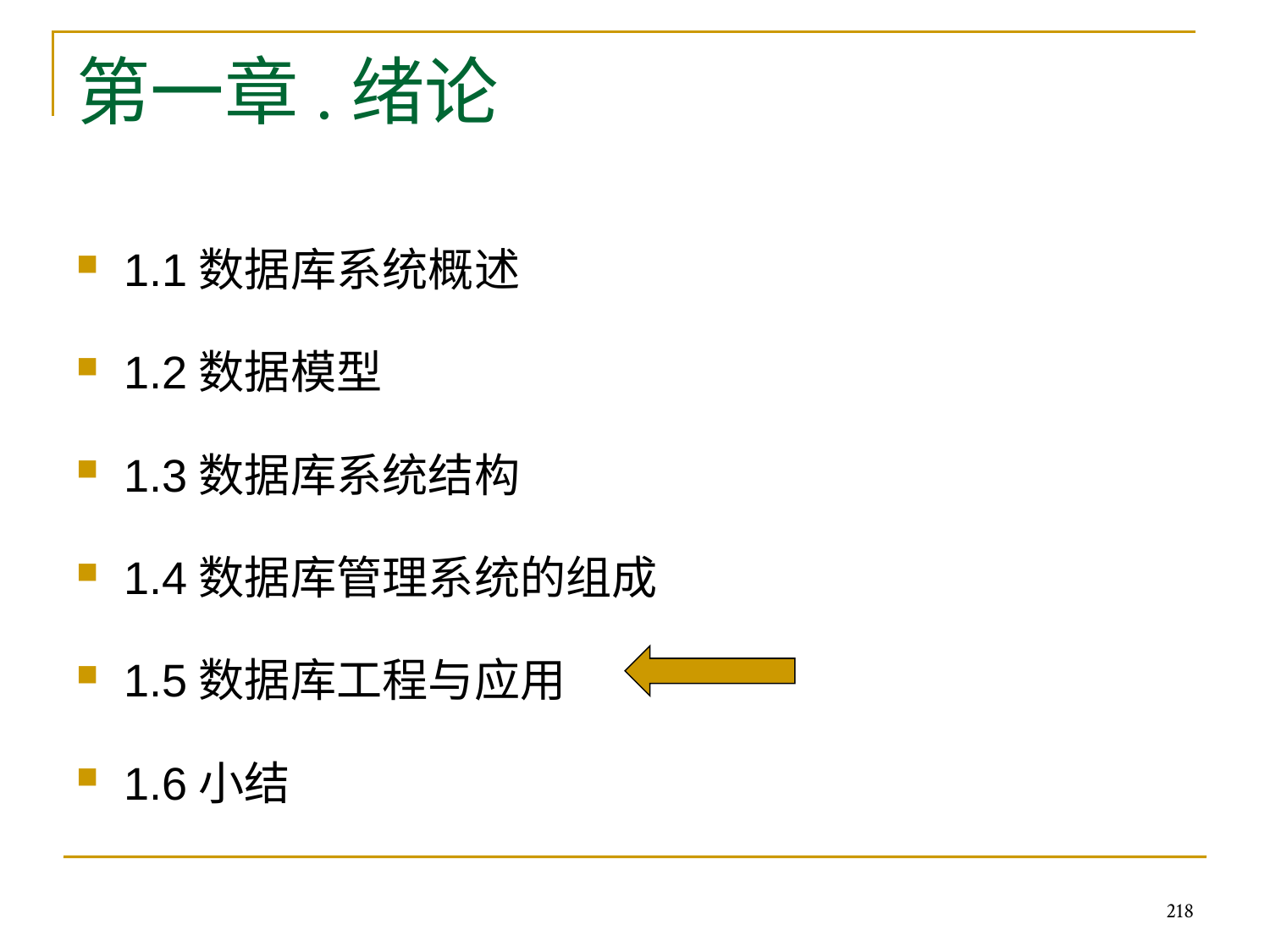

# 第一章.绪论
1.1数据库系统概述
1.2数据模型
1.3数据库系统结构
1.4数据库管理系统的组成
1.5数据库工程与应用
1.6小结

218